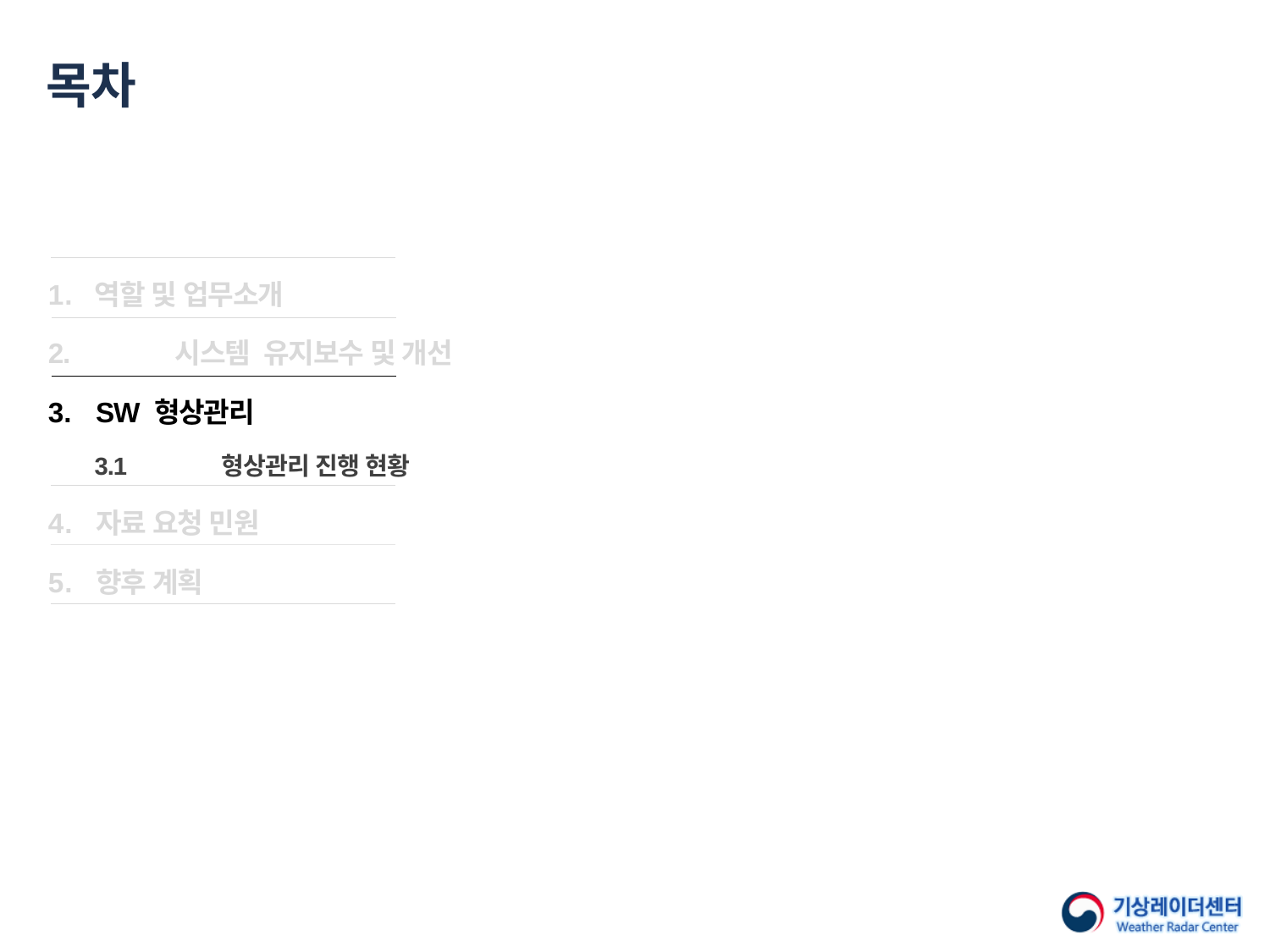

# 목차
역할 및 업무소개
2.	시스템  유지보수 및 개선
SW 형상관리
	3.1	형상관리 진행 현황
자료 요청 민원
향후 계획